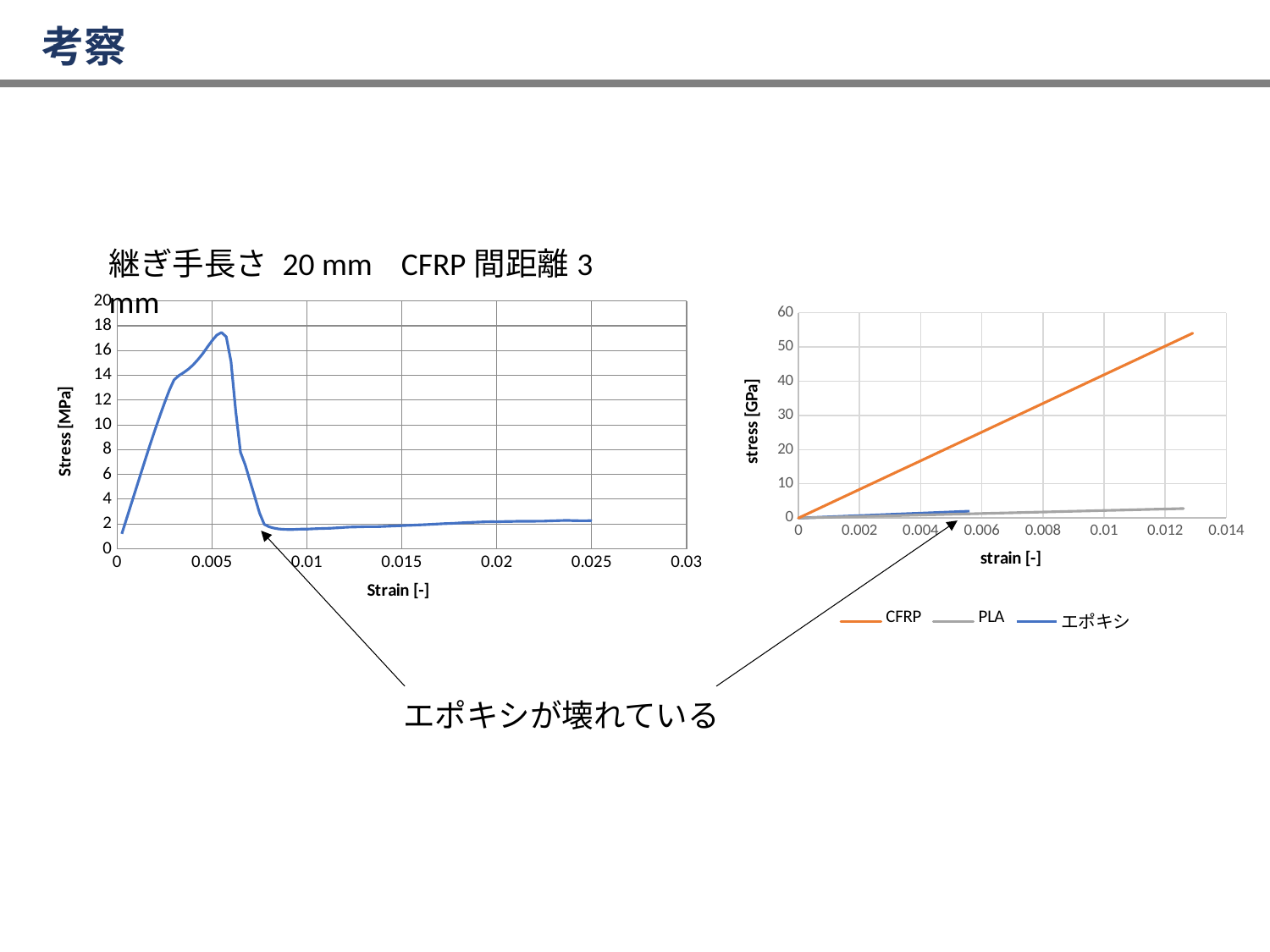

考察

継ぎ手長さ 20 mm    CFRP間距離3 mm

### Chart

| Category |  |
|---|---|

### Chart

| Category |  |  |  |
|---|---|---|---|
エポキシが壊れている